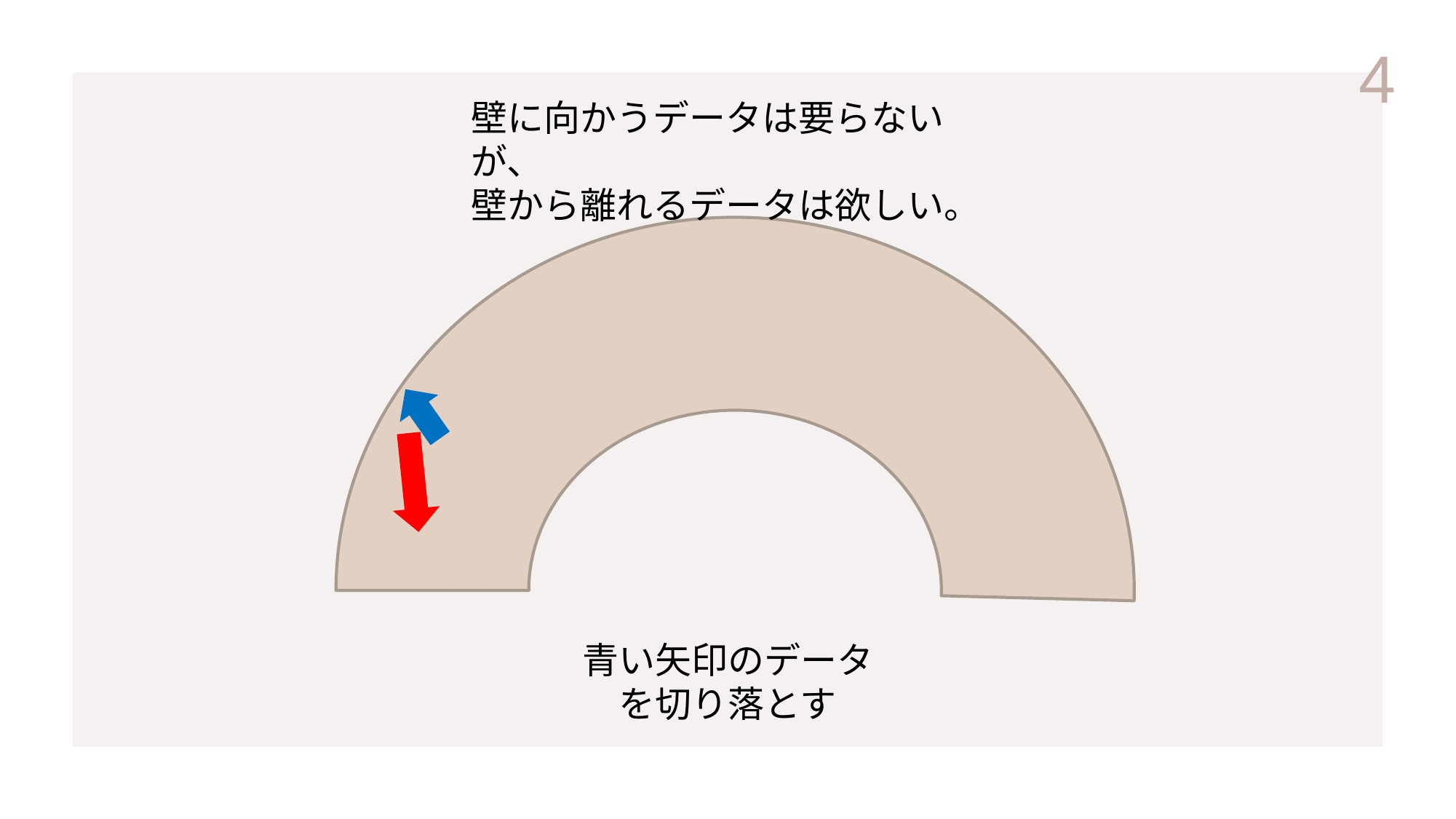

4
壁に向かうデータは要らないが、
壁から離れるデータは欲しい。

青い矢印のデータを切り落とす